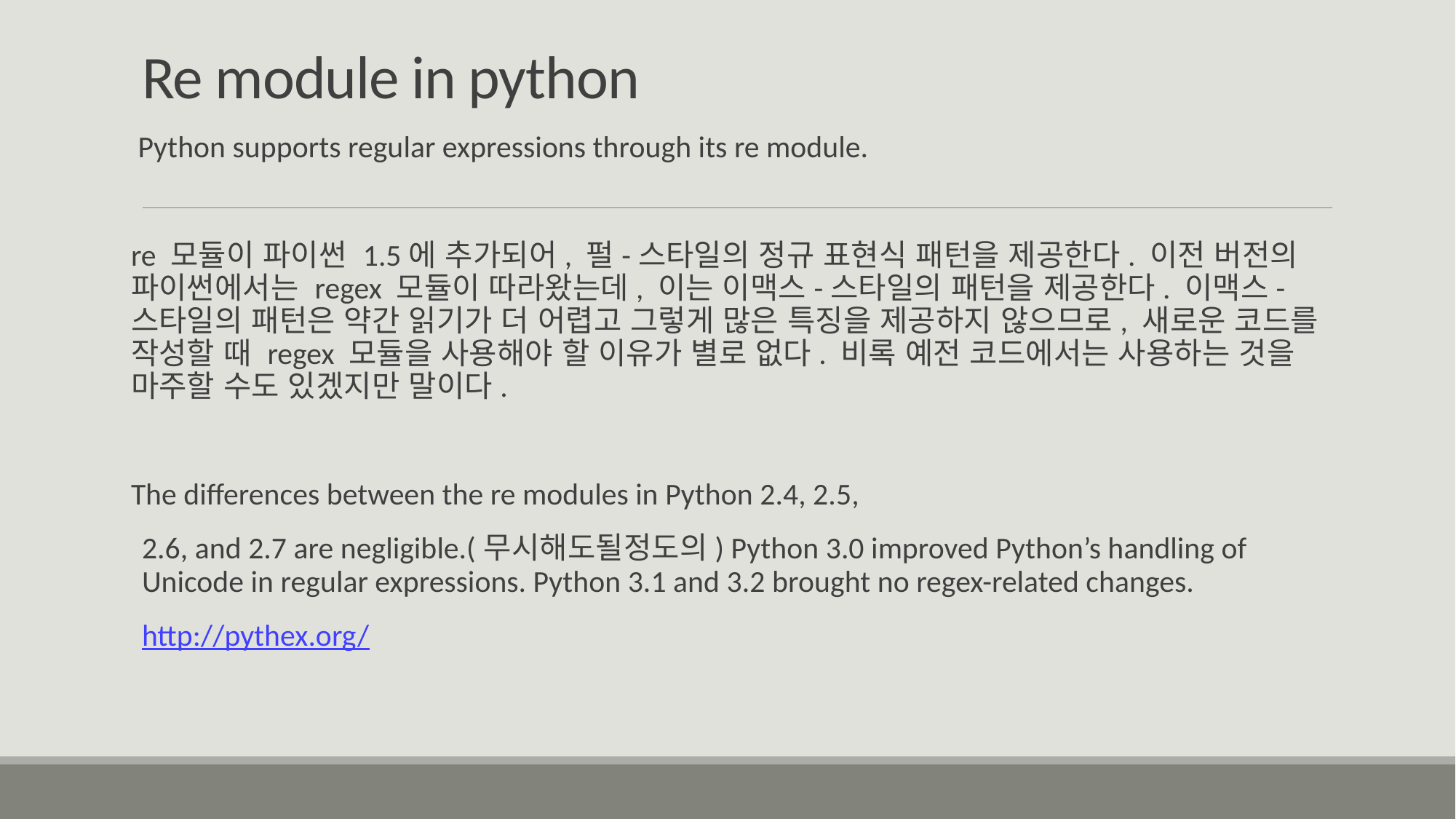

# Re module in python
 Python supports regular expressions through its re module.

re 모듈이 파이썬 1.5에 추가되어, 펄-스타일의 정규 표현식 패턴을 제공한다. 이전 버전의 파이썬에서는 regex 모듈이 따라왔는데, 이는 이맥스-스타일의 패턴을 제공한다. 이맥스-스타일의 패턴은 약간 읽기가 더 어렵고 그렇게 많은 특징을 제공하지 않으므로, 새로운 코드를 작성할 때 regex 모듈을 사용해야 할 이유가 별로 없다. 비록 예전 코드에서는 사용하는 것을 마주할 수도 있겠지만 말이다.

The differences between the re modules in Python 2.4, 2.5,
2.6, and 2.7 are negligible.(무시해도될정도의) Python 3.0 improved Python’s handling of Unicode in regular expressions. Python 3.1 and 3.2 brought no regex-related changes.
http://pythex.org/